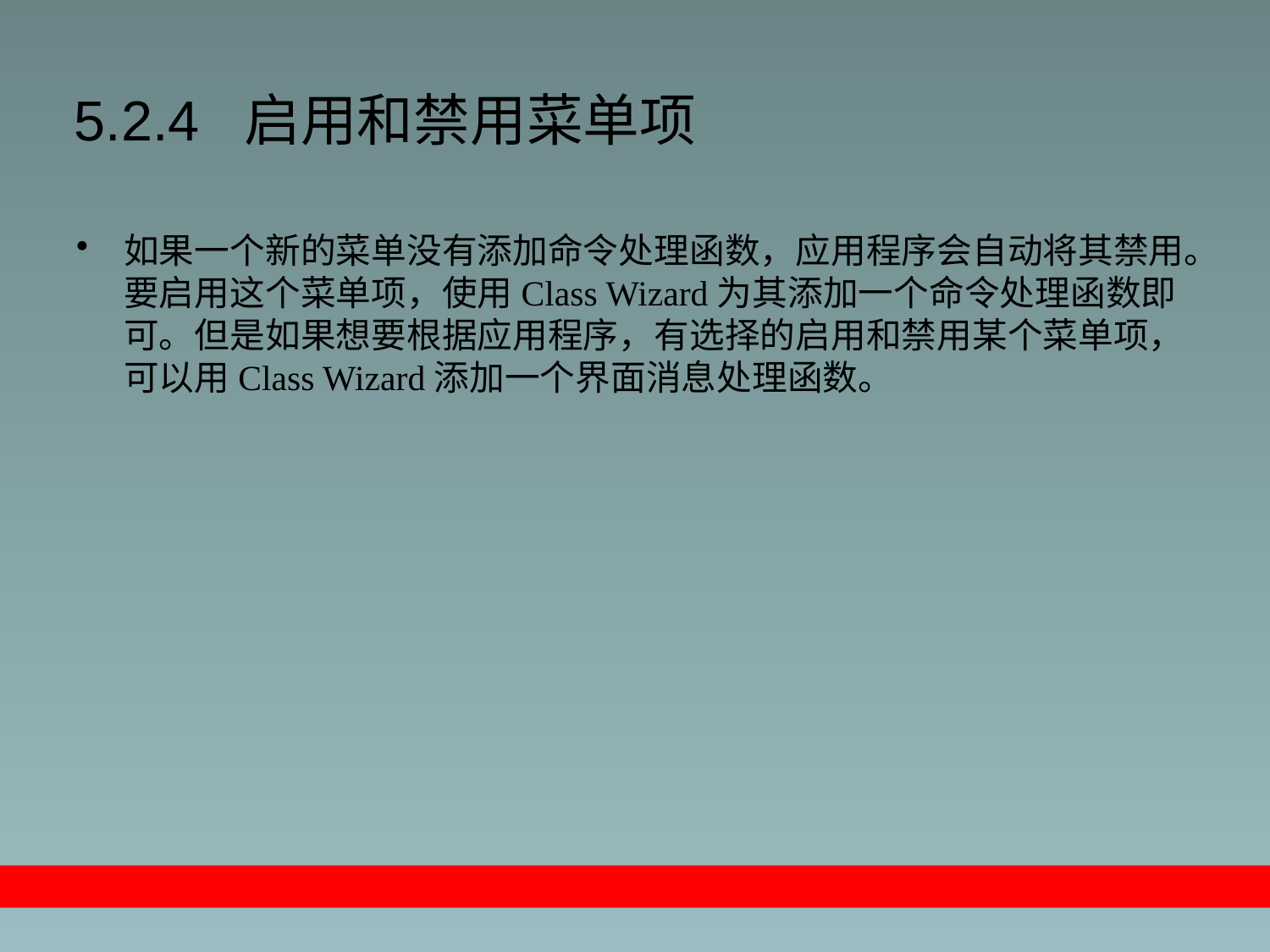

# 5.2.4  启用和禁用菜单项
如果一个新的菜单没有添加命令处理函数，应用程序会自动将其禁用。要启用这个菜单项，使用Class Wizard为其添加一个命令处理函数即可。但是如果想要根据应用程序，有选择的启用和禁用某个菜单项，可以用Class Wizard添加一个界面消息处理函数。